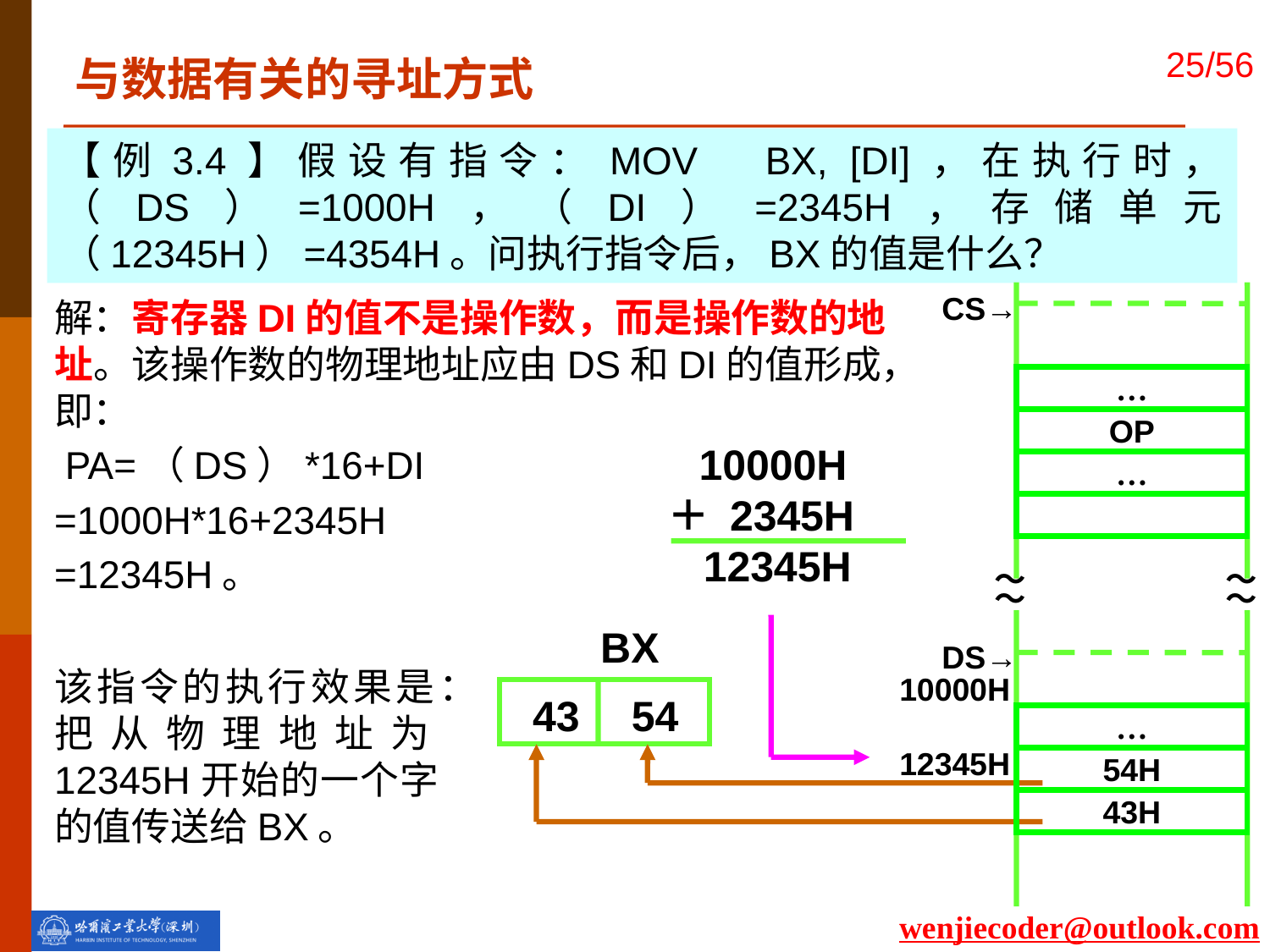

与数据有关的寻址方式
【例3.4】假设有指令：MOV   BX, [DI]，在执行时，（DS）=1000H，（DI）=2345H，存储单元（12345H）=4354H。问执行指令后，BX的值是什么？
           CS→

…
OP
…

～
～
～
～

           DS→

 10000H
…
 12345H
54H
43H
解：寄存器DI的值不是操作数，而是操作数的地址。该操作数的物理地址应由DS和DI的值形成，即：
 PA=（DS）*16+DI
=1000H*16+2345H
=12345H。
   10000H
＋ 2345H
   12345H

       BX

该指令的执行效果是：把从物理地址为12345H开始的一个字的值传送给BX。
43
54